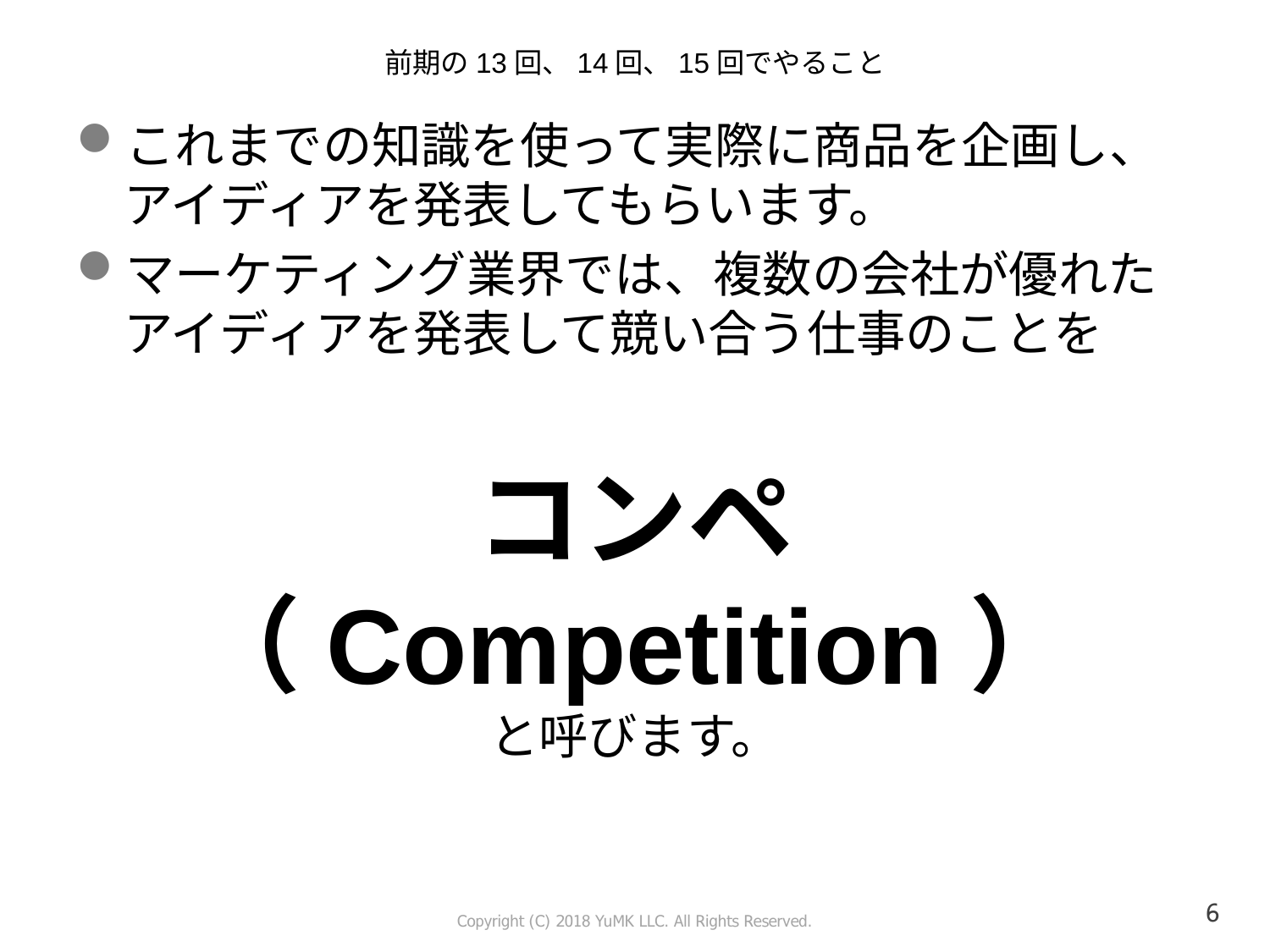

# 前期の13回、14回、15回でやること
これまでの知識を使って実際に商品を企画し、アイディアを発表してもらいます。
マーケティング業界では、複数の会社が優れたアイディアを発表して競い合う仕事のことを

コンペ（Competition）
と呼びます。
6